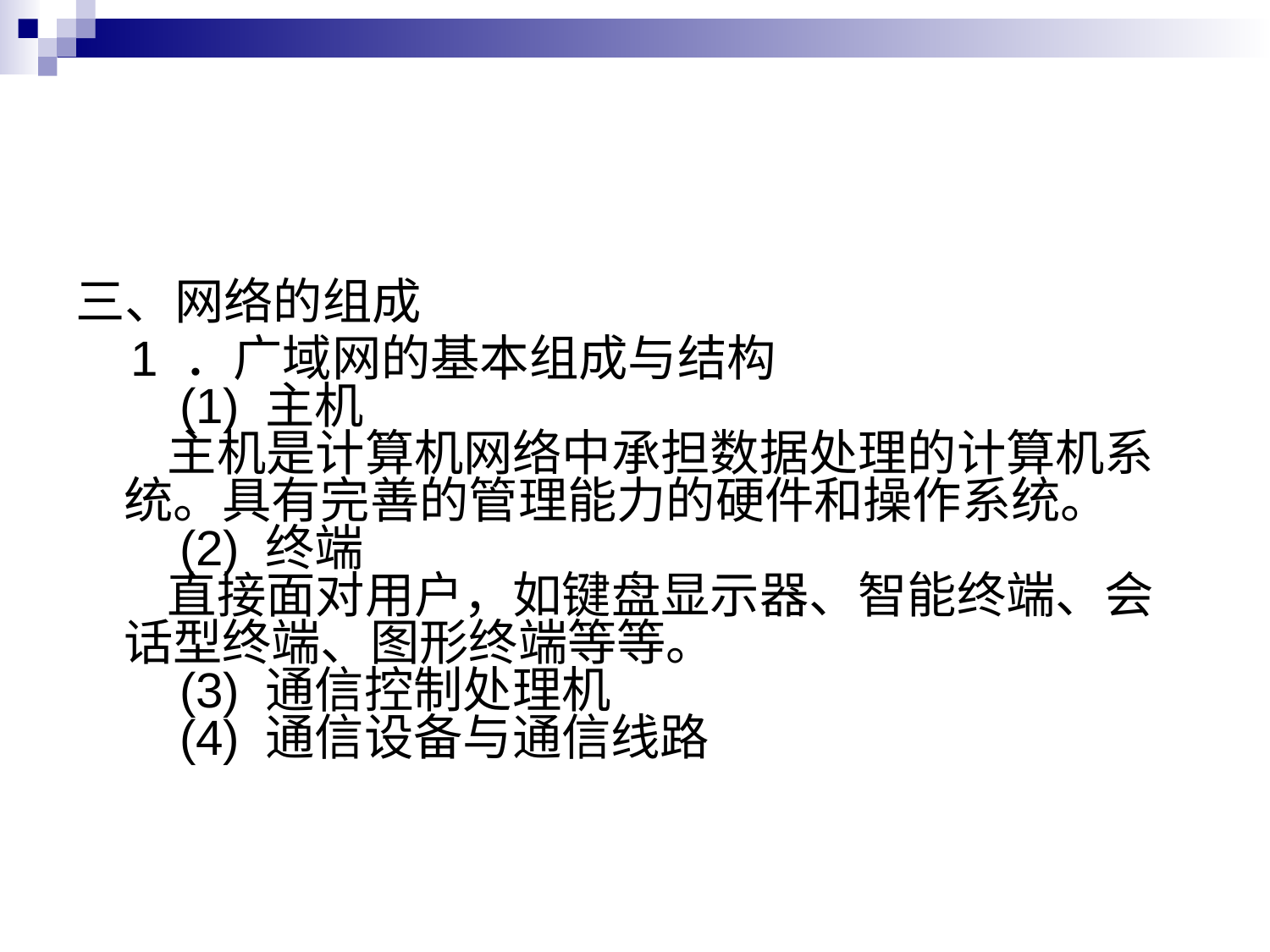

#
三、网络的组成
    1 ．广域网的基本组成与结构
    (1) 主机
    主机是计算机网络中承担数据处理的计算机系统。具有完善的管理能力的硬件和操作系统。
    (2) 终端
    直接面对用户，如键盘显示器、智能终端、会话型终端、图形终端等等。
    (3) 通信控制处理机
    (4) 通信设备与通信线路